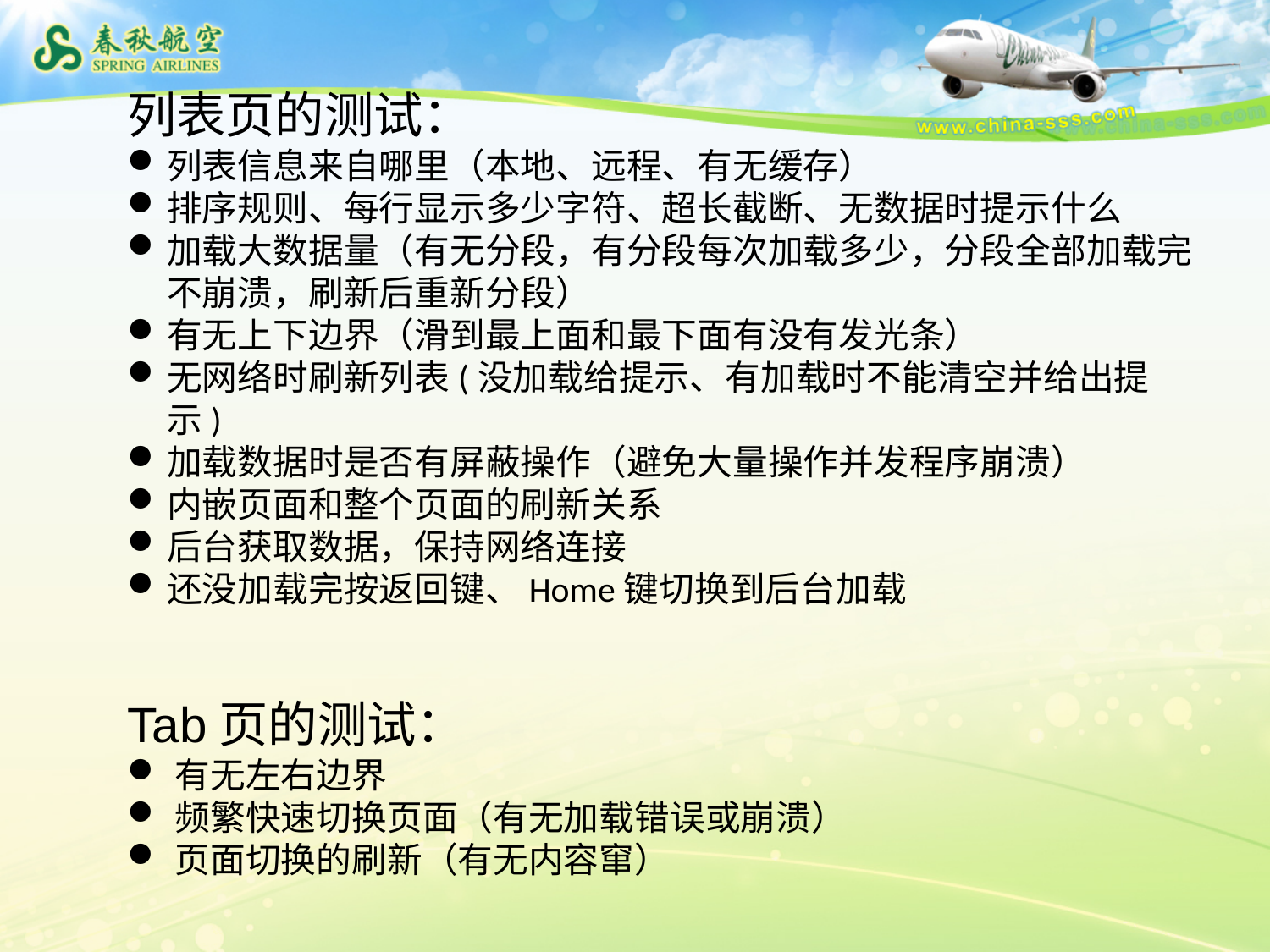

列表页的测试：
列表信息来自哪里（本地、远程、有无缓存）
排序规则、每行显示多少字符、超长截断、无数据时提示什么
加载大数据量（有无分段，有分段每次加载多少，分段全部加载完不崩溃，刷新后重新分段）
有无上下边界（滑到最上面和最下面有没有发光条）
无网络时刷新列表(没加载给提示、有加载时不能清空并给出提示)
加载数据时是否有屏蔽操作（避免大量操作并发程序崩溃）
内嵌页面和整个页面的刷新关系
后台获取数据，保持网络连接
还没加载完按返回键、Home键切换到后台加载

Tab页的测试：
有无左右边界
频繁快速切换页面（有无加载错误或崩溃）
页面切换的刷新（有无内容窜）